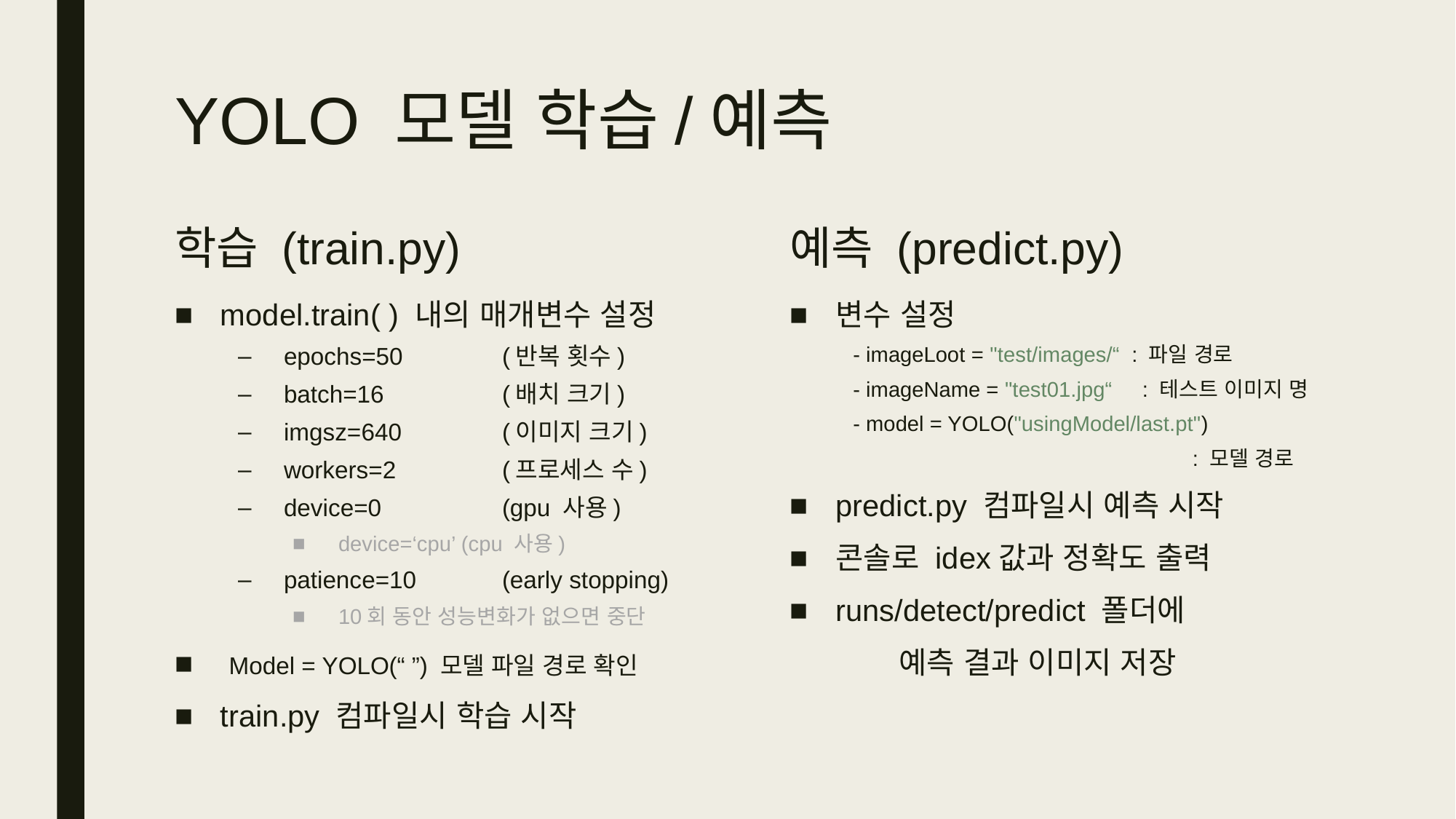

# YOLO 모델 학습/예측
학습 (train.py)
예측 (predict.py)
model.train( ) 내의 매개변수 설정
epochs=50	(반복 횟수)
batch=16		(배치 크기)
imgsz=640	(이미지 크기)
workers=2	(프로세스 수)
device=0		(gpu 사용)
device=‘cpu’ (cpu 사용)
patience=10	(early stopping)
10회 동안 성능변화가 없으면 중단
 Model = YOLO(“ ”) 모델 파일 경로 확인
train.py 컴파일시 학습 시작
변수 설정
- imageLoot = "test/images/“  : 파일 경로
- imageName = "test01.jpg“     : 테스트 이미지 명
- model = YOLO("usingModel/last.pt")
			  : 모델 경로
predict.py 컴파일시 예측 시작
콘솔로 idex값과 정확도 출력
runs/detect/predict 폴더에
	예측 결과 이미지 저장